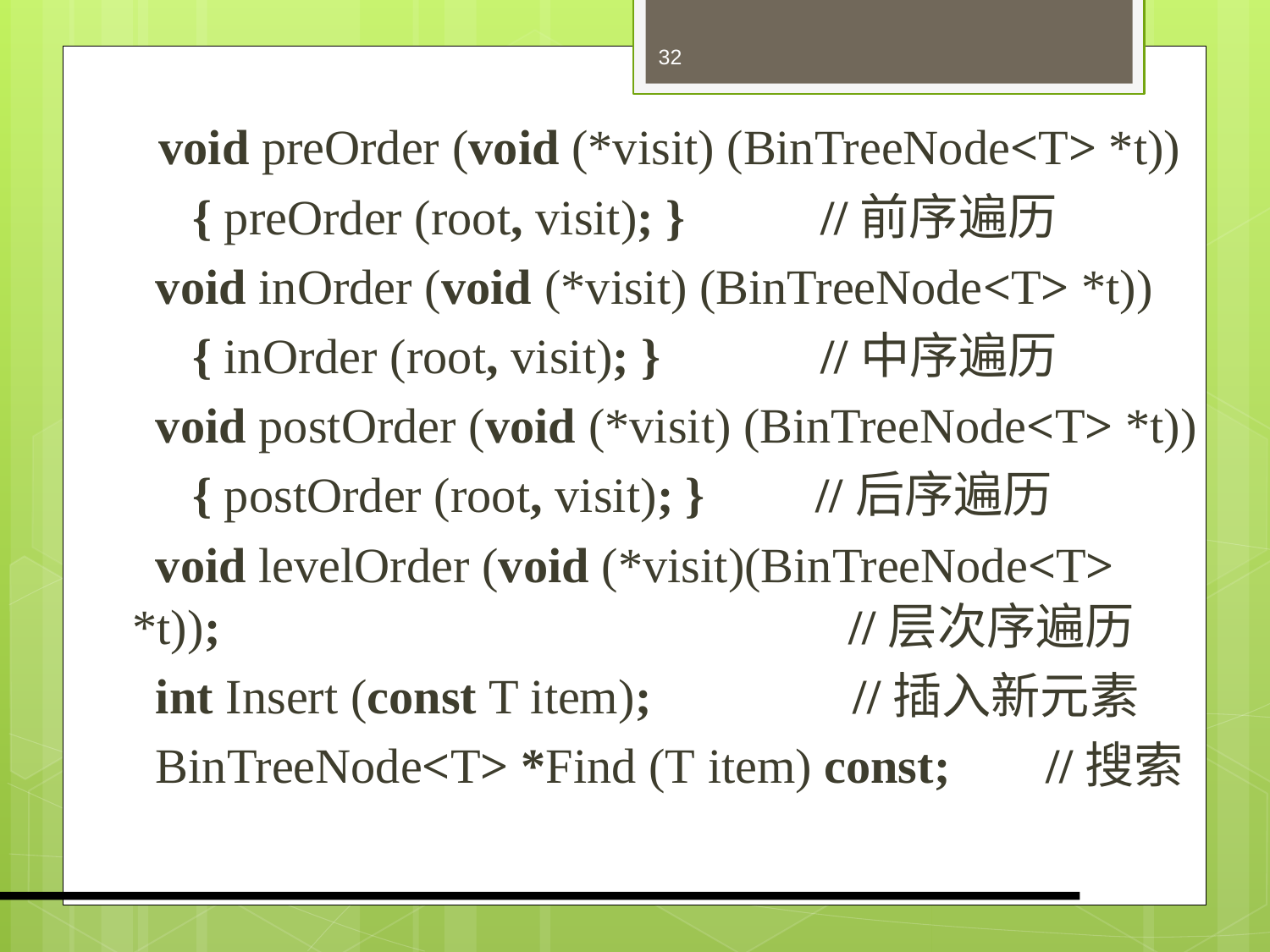

32
        void preOrder (void (*visit) (BinTreeNode<T> *t))
        { preOrder (root, visit); }           //前序遍历
     void inOrder (void (*visit) (BinTreeNode<T> *t))
        { inOrder (root, visit); }             //中序遍历
     void postOrder (void (*visit) (BinTreeNode<T> *t))
        { postOrder (root, visit); }         //后序遍历
     void levelOrder (void (*visit)(BinTreeNode<T> *t));	                                                //层次序遍历
     int Insert (const T item);	       //插入新元素
     BinTreeNode<T> *Find (T item) const;	  //搜索